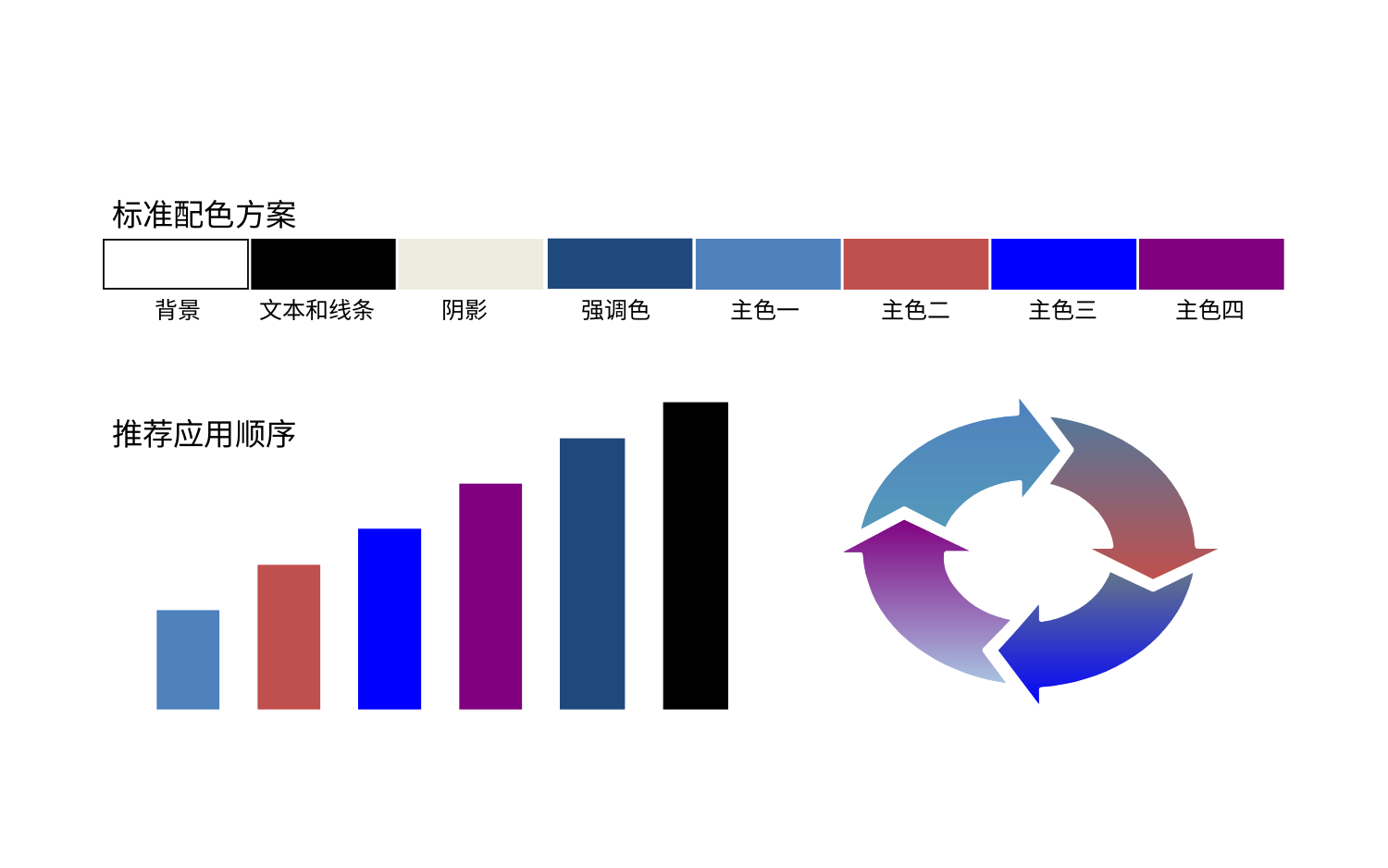

标准配色方案

背景
文本和线条
阴影
强调色
主色一
主色二
主色三
主色四

推荐应用顺序